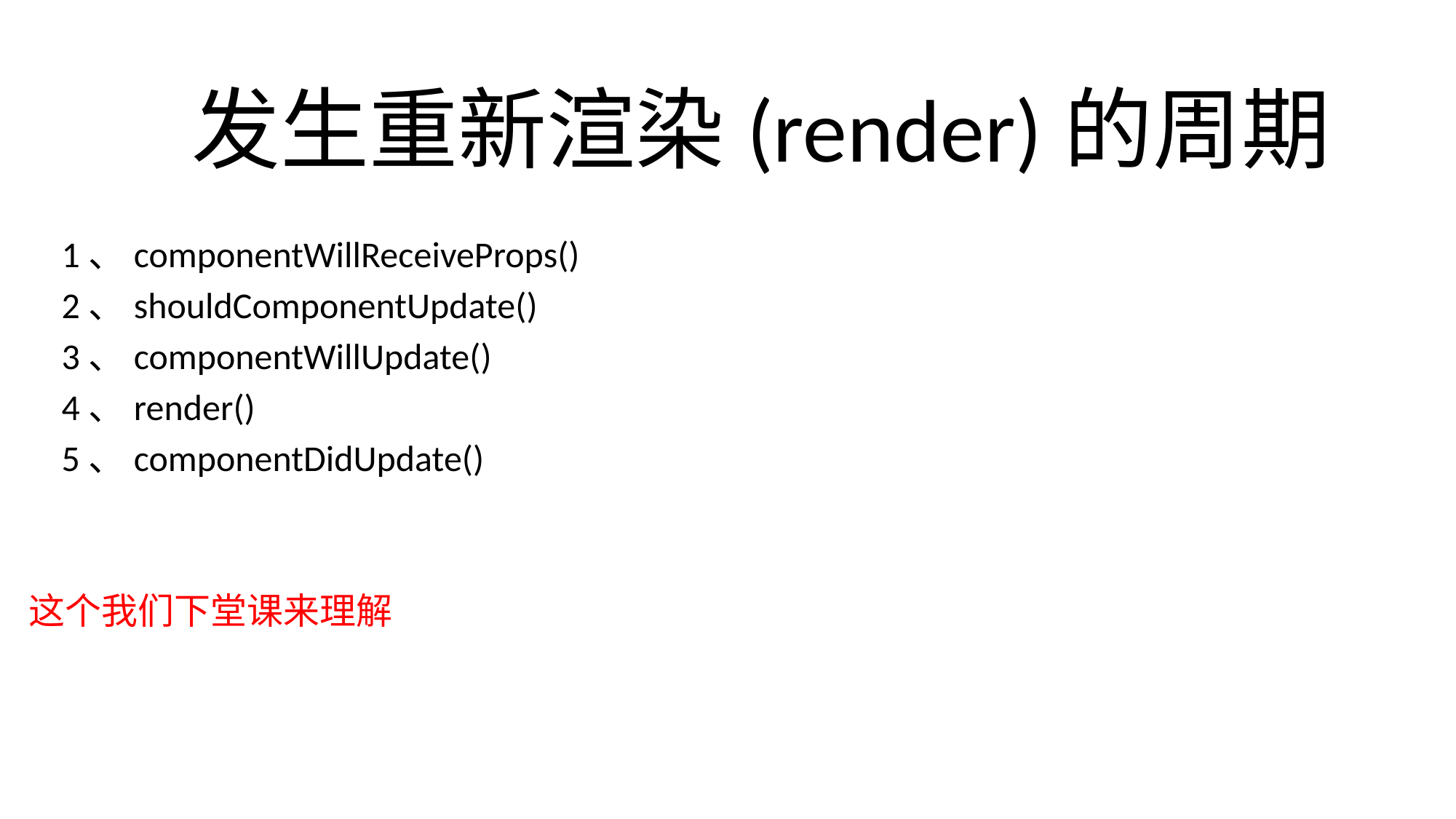

# 发生重新渲染(render)的周期

    1、componentWillReceiveProps()
    2、shouldComponentUpdate()
    3、componentWillUpdate()
    4、render()
    5、componentDidUpdate()

这个我们下堂课来理解